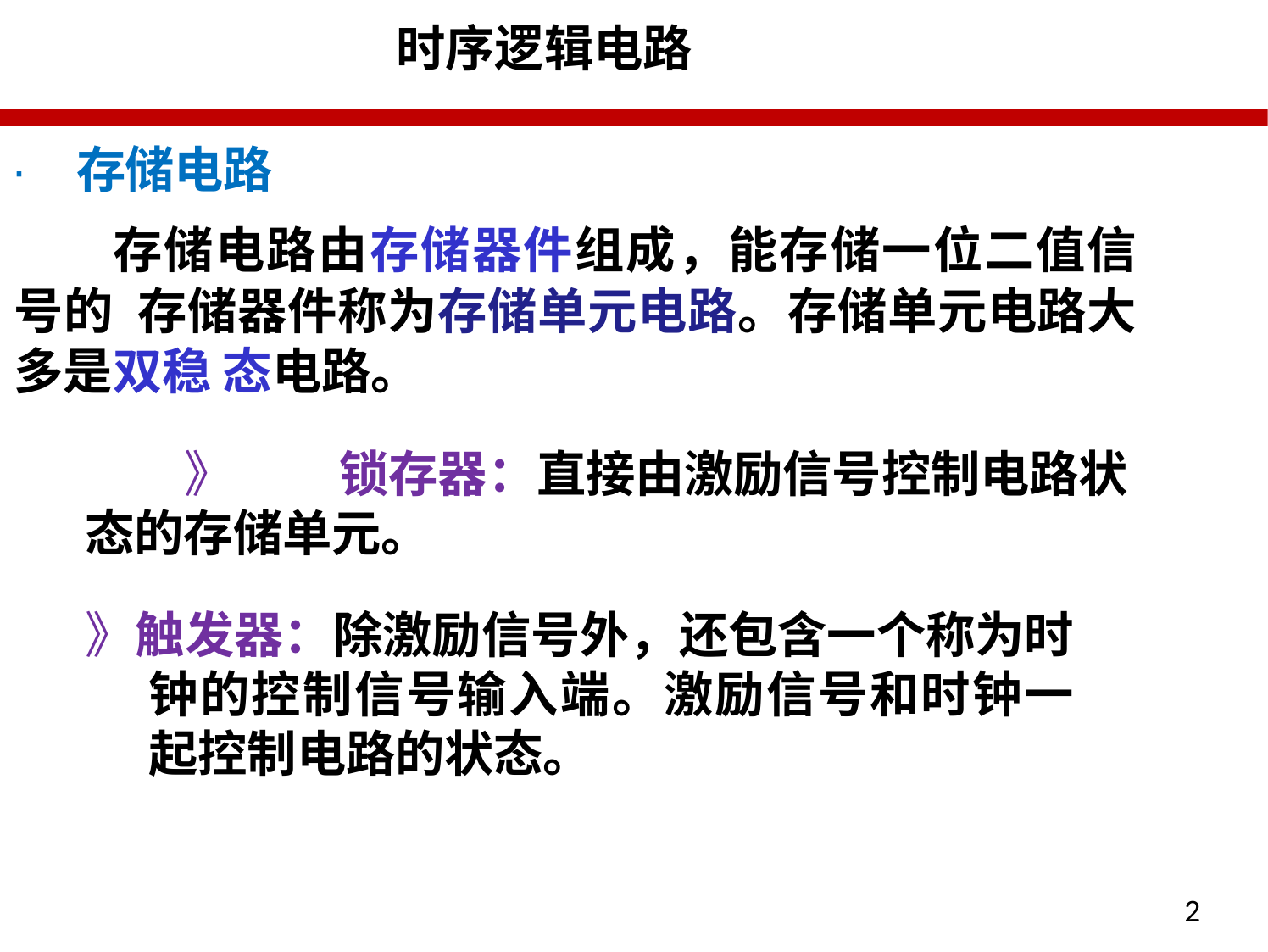

# 时序逻辑电路
·	存储电路
存储电路由存储器件组成，能存储一位二值信号的  存储器件称为存储单元电路。存储单元电路大多是双稳 态电路。
》	锁存器：直接由激励信号控制电路状态的存储单元。
》 触发器：除激励信号外，还包含一个称为时钟的控制信号输入端。激励信号和时钟一起控制电路的状态。
2